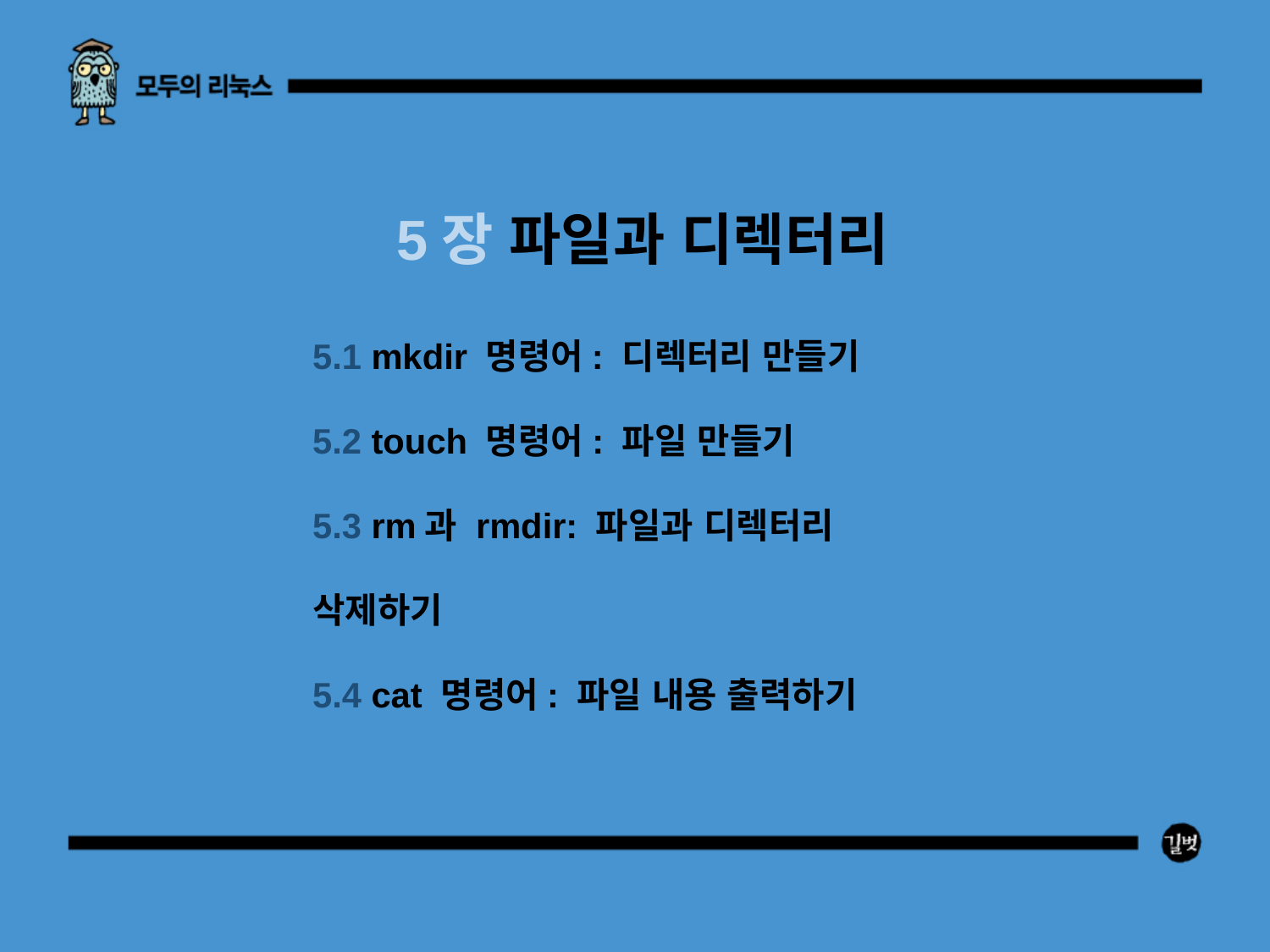

5장 파일과 디렉터리
5.1 mkdir 명령어: 디렉터리 만들기
5.2 touch 명령어: 파일 만들기
5.3 rm과 rmdir: 파일과 디렉터리 삭제하기
5.4 cat 명령어: 파일 내용 출력하기